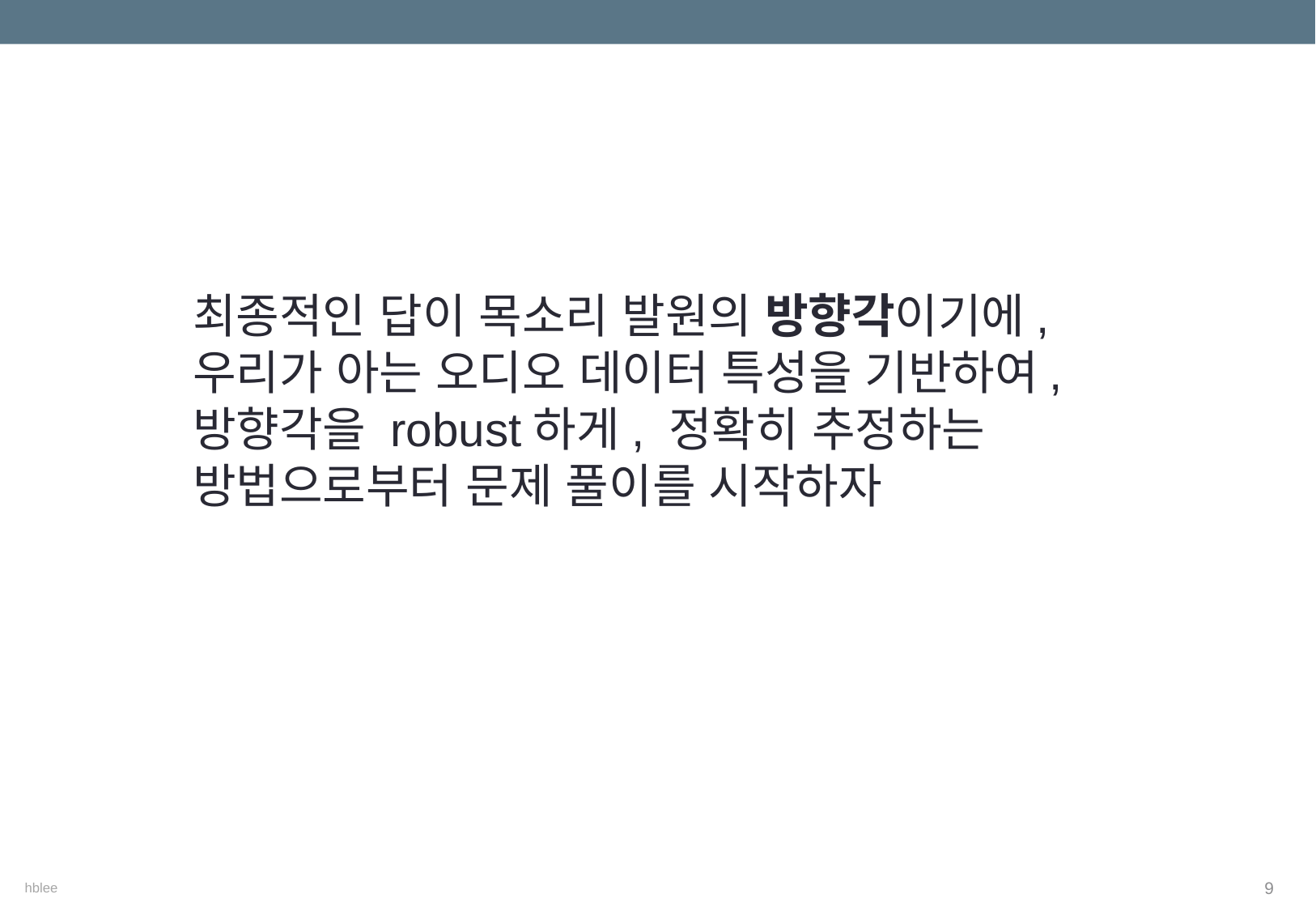

최종적인 답이 목소리 발원의 방향각이기에,
우리가 아는 오디오 데이터 특성을 기반하여, 방향각을 robust하게, 정확히 추정하는 방법으로부터 문제 풀이를 시작하자